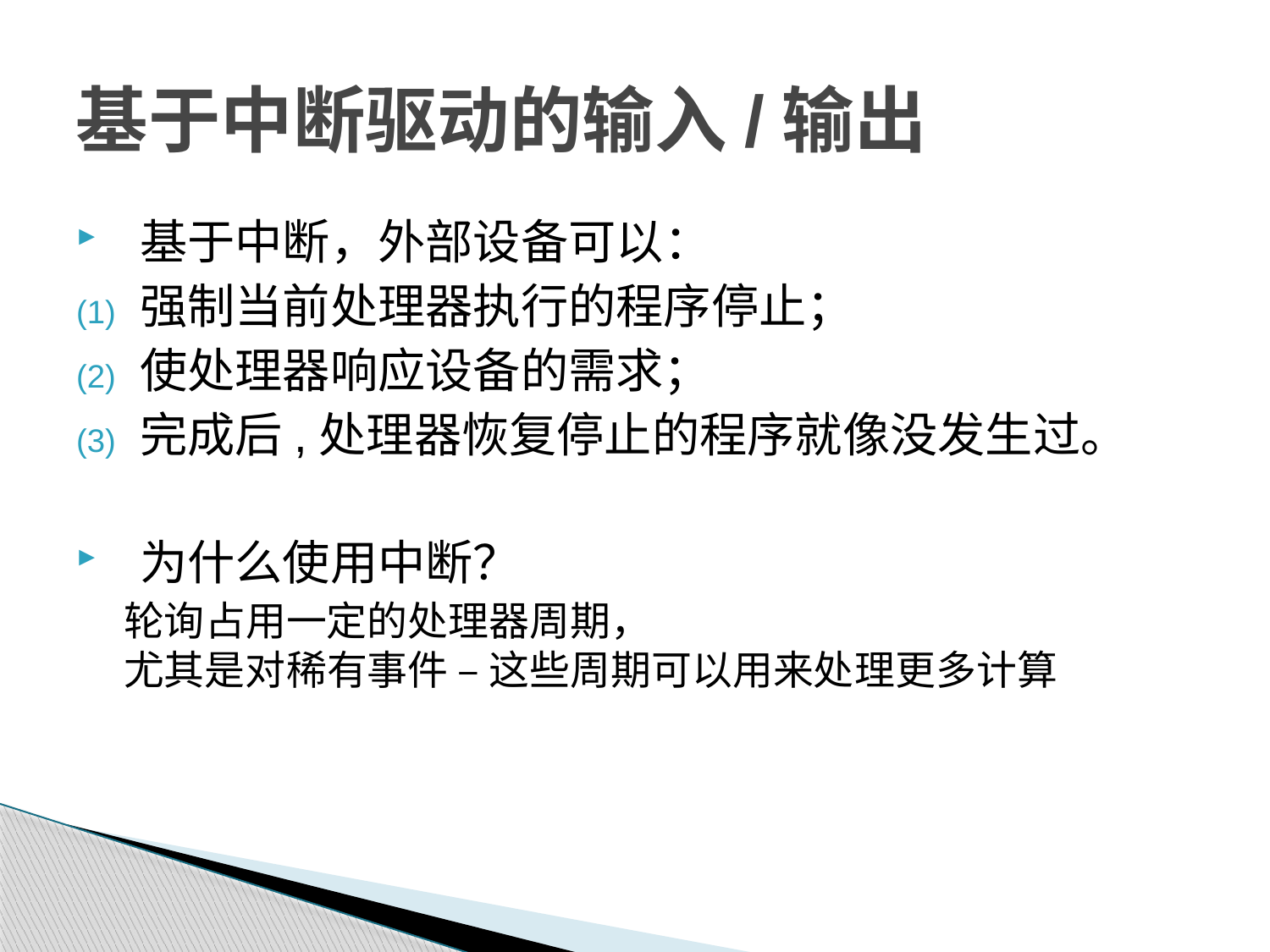

# 基于中断驱动的输入/输出
基于中断，外部设备可以：
强制当前处理器执行的程序停止；
使处理器响应设备的需求；
完成后,处理器恢复停止的程序就像没发生过。

为什么使用中断？
轮询占用一定的处理器周期，
尤其是对稀有事件 – 这些周期可以用来处理更多计算